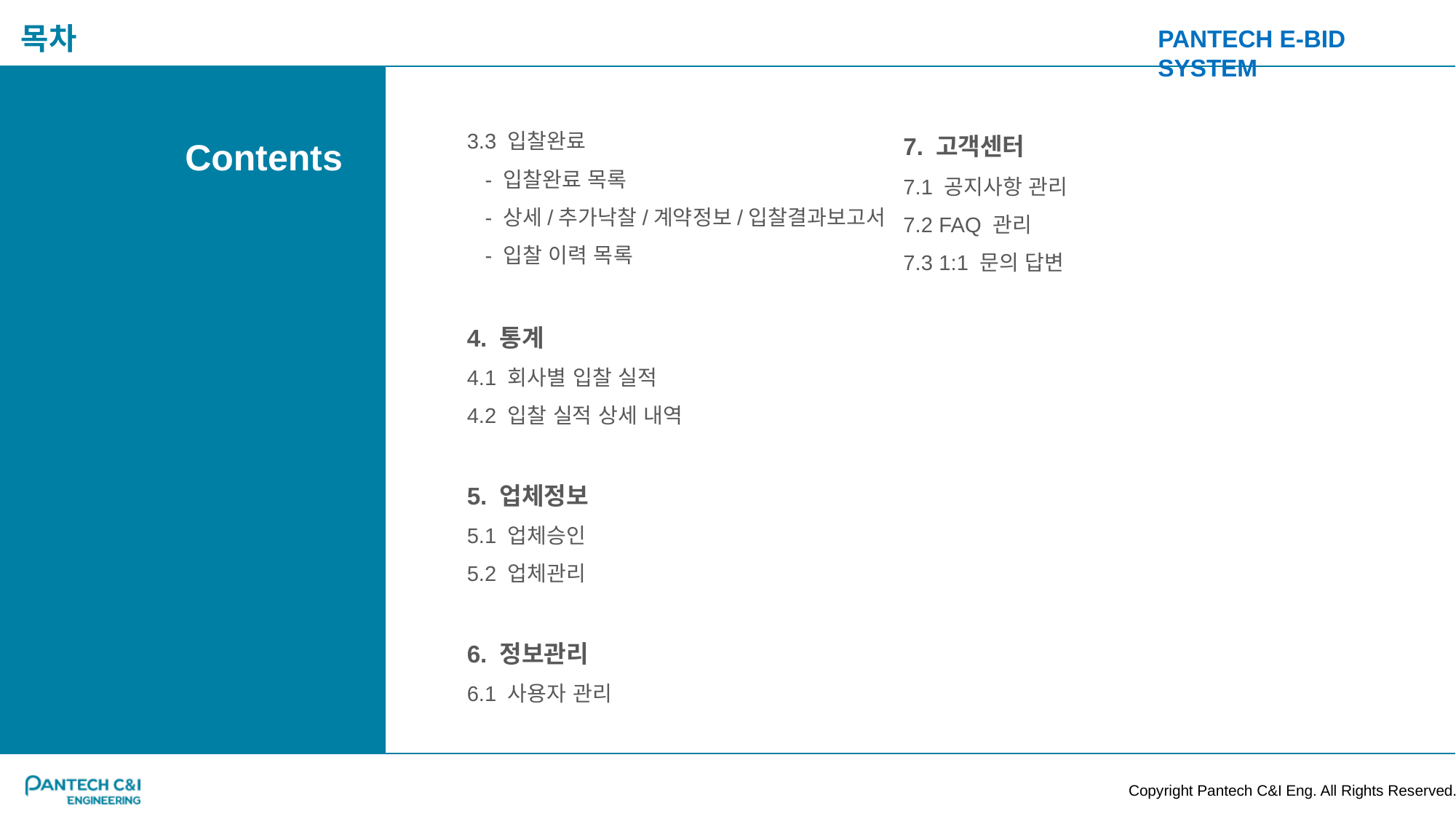

3.3 입찰완료
   - 입찰완료 목록
   - 상세/추가낙찰/계약정보/입찰결과보고서
   - 입찰 이력 목록

4. 통계
4.1 회사별 입찰 실적
4.2 입찰 실적 상세 내역

5. 업체정보
5.1 업체승인
5.2 업체관리

6. 정보관리
6.1 사용자 관리
7. 고객센터
7.1 공지사항 관리
7.2 FAQ 관리
7.3 1:1 문의 답변